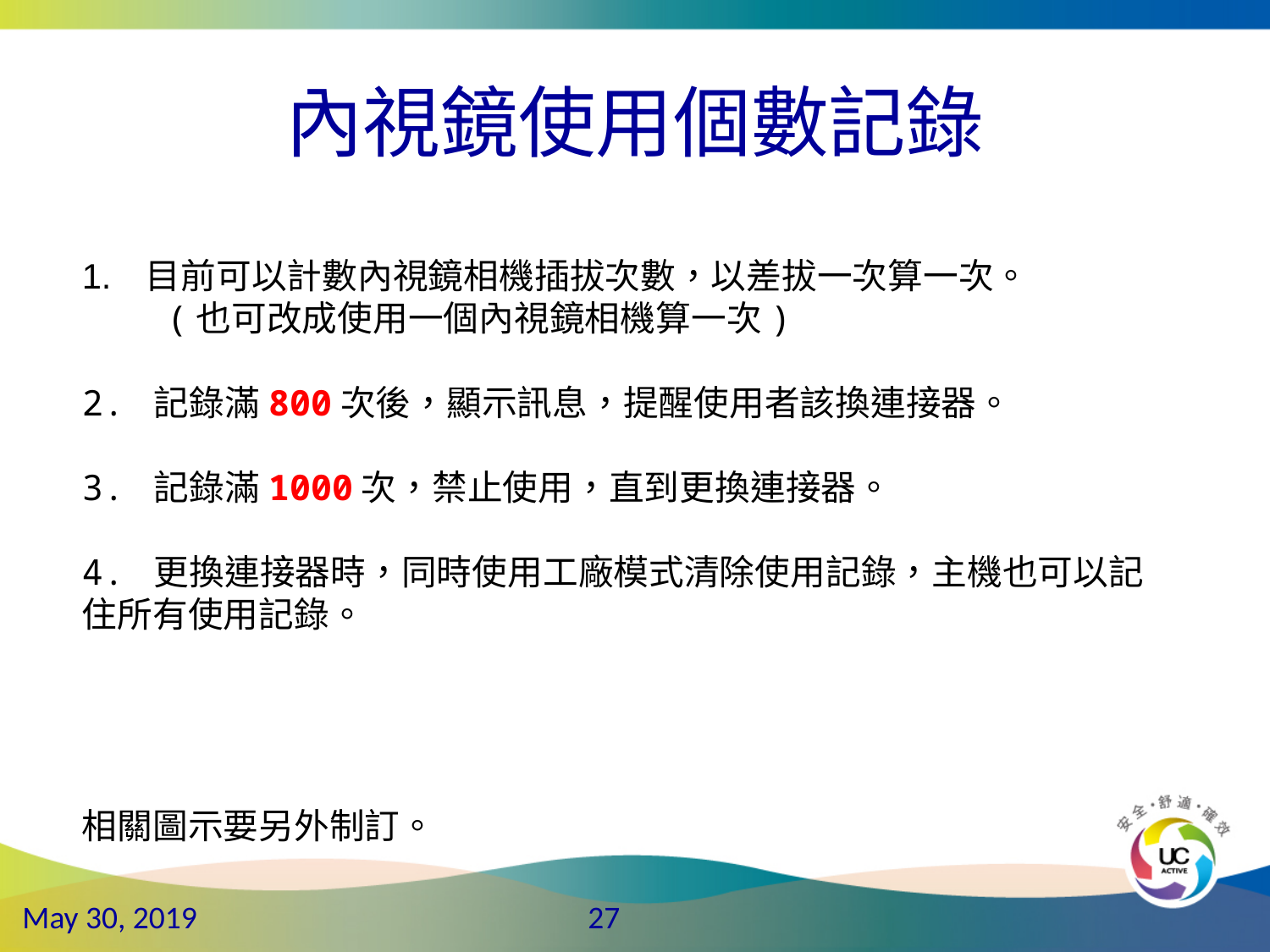

# 內視鏡使用個數記錄
目前可以計數內視鏡相機插拔次數，以差拔一次算一次。
    (也可改成使用一個內視鏡相機算一次)

2. 記錄滿800次後，顯示訊息，提醒使用者該換連接器。

3. 記錄滿1000次，禁止使用，直到更換連接器。

4. 更換連接器時，同時使用工廠模式清除使用記錄，主機也可以記住所有使用記錄。

相關圖示要另外制訂。